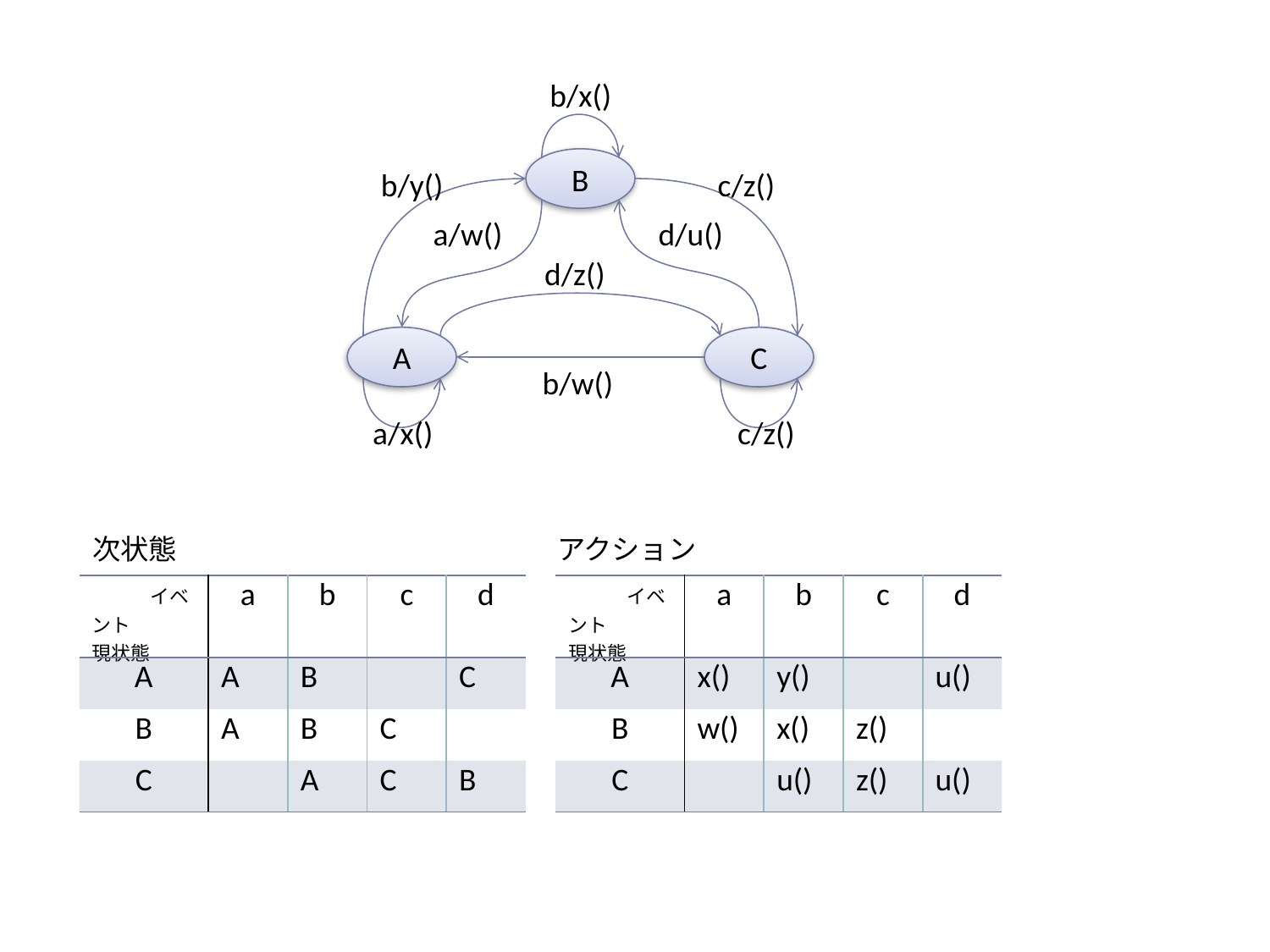

b/x()
B
b/y()
c/z()
a/w()
d/u()
d/z()
A
C
b/w()
a/x()
c/z()
次状態
アクション
| イベント 現状態 | a | b | c | d |
| --- | --- | --- | --- | --- |
| A | A | B |  | C |
| B | A | B | C |  |
| C |  | A | C | B |
| イベント 現状態 | a | b | c | d |
| --- | --- | --- | --- | --- |
| A | x() | y() |  | u() |
| B | w() | x() | z() |  |
| C |  | u() | z() | u() |